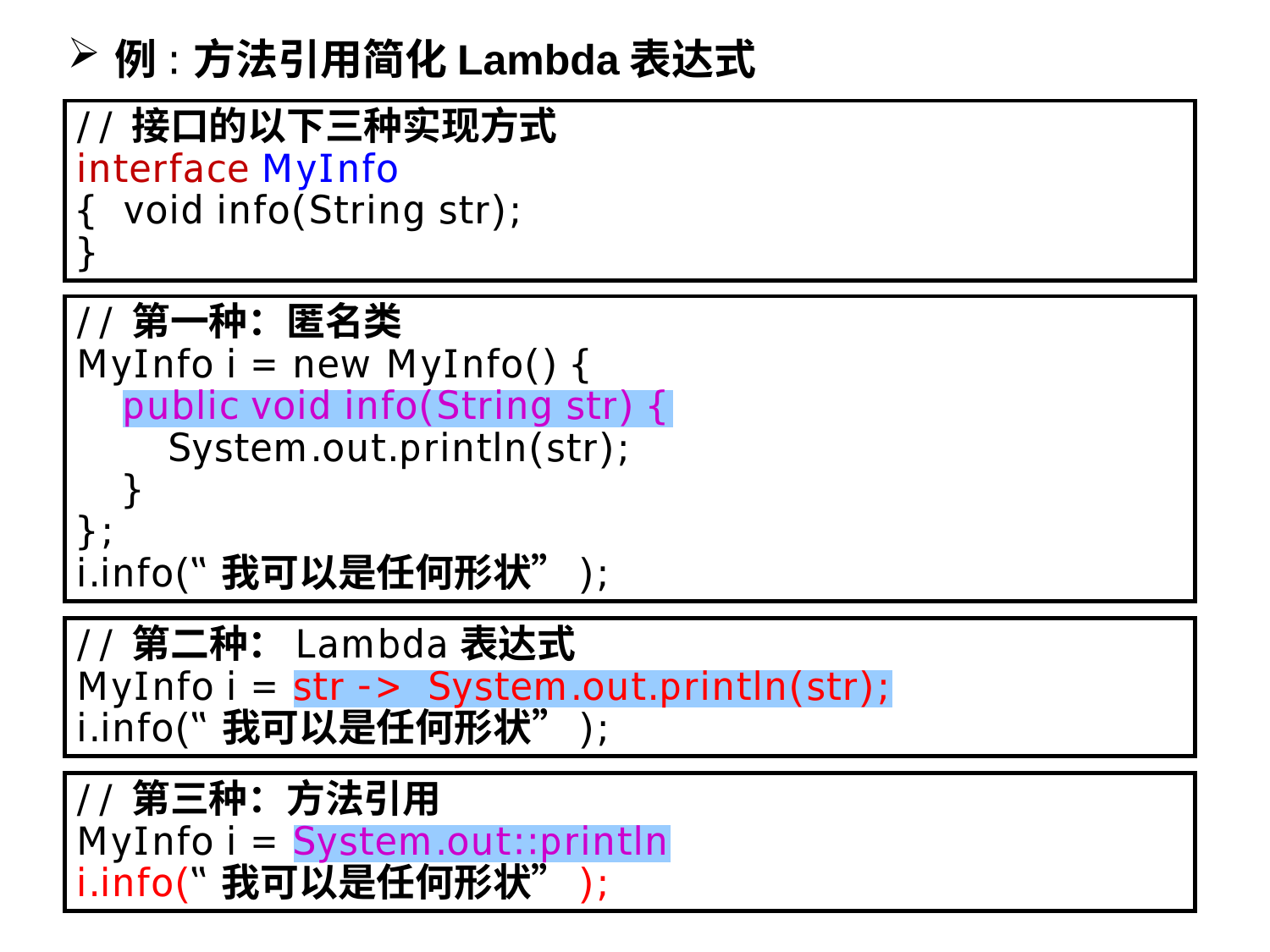

例:方法引用简化Lambda表达式
//接口的以下三种实现方式
interface MyInfo
{  void info(String str);
}
//第一种：匿名类
MyInfo i = new MyInfo() {
    public void info(String str) {
        System.out.println(str);
    }
};
i.info(“我可以是任何形状”);
//第二种：Lambda表达式
MyInfo i = str ->  System.out.println(str);
i.info(“我可以是任何形状”);
//第三种：方法引用
MyInfo i = System.out::println
i.info(“我可以是任何形状”);